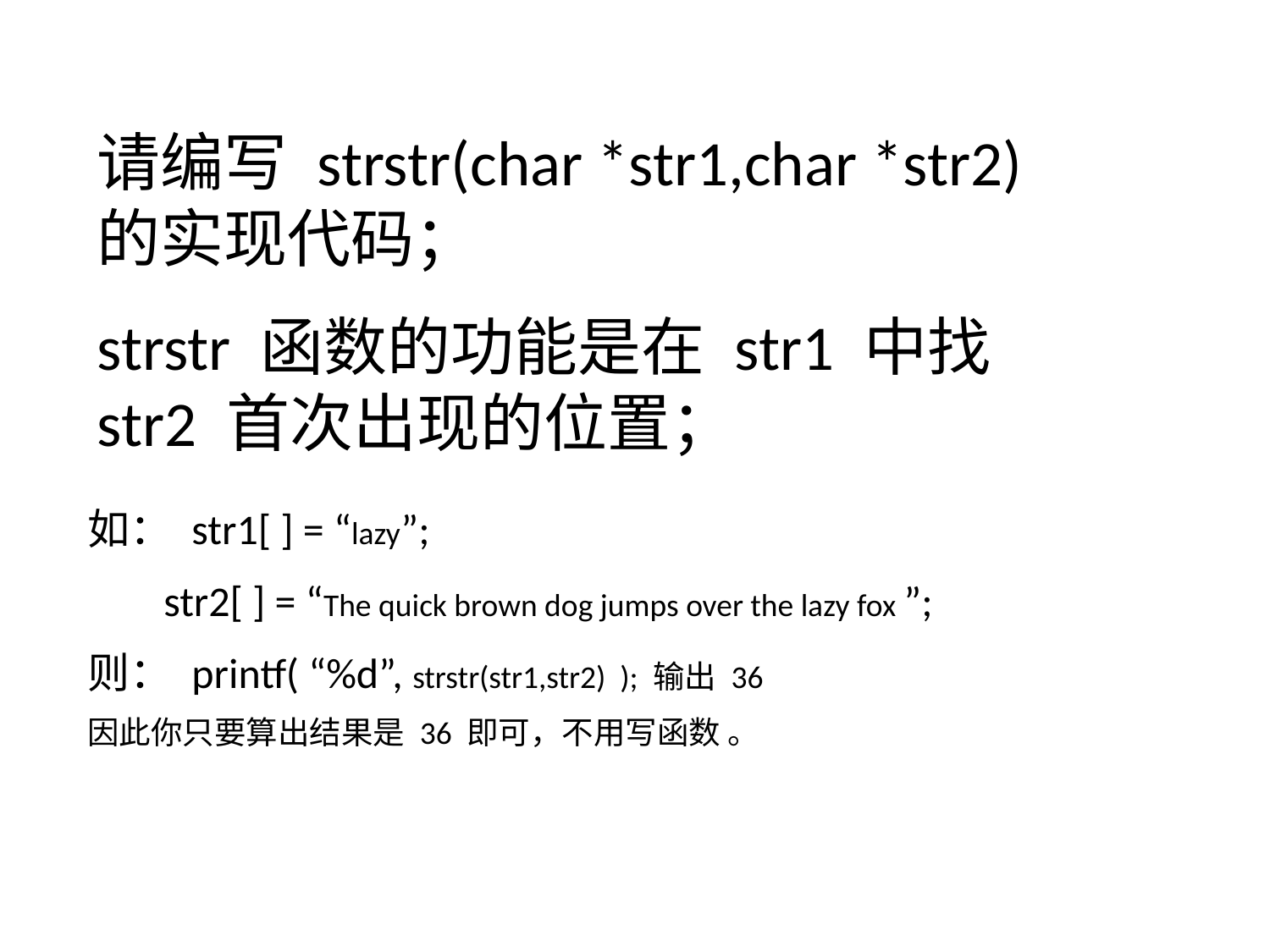

练习(二）
请编写 strstr(char *str1,char *str2) 的实现代码；
strstr 函数的功能是在 str1 中找 str2 首次出现的位置；
如： str1[ ] = “lazy”;
        str2[ ] = “The quick brown dog jumps over the lazy fox ”;
则： printf( “%d”, strstr(str1,str2)  ); 输出 36
因此你只要算出结果是 36 即可，不用写函数 。